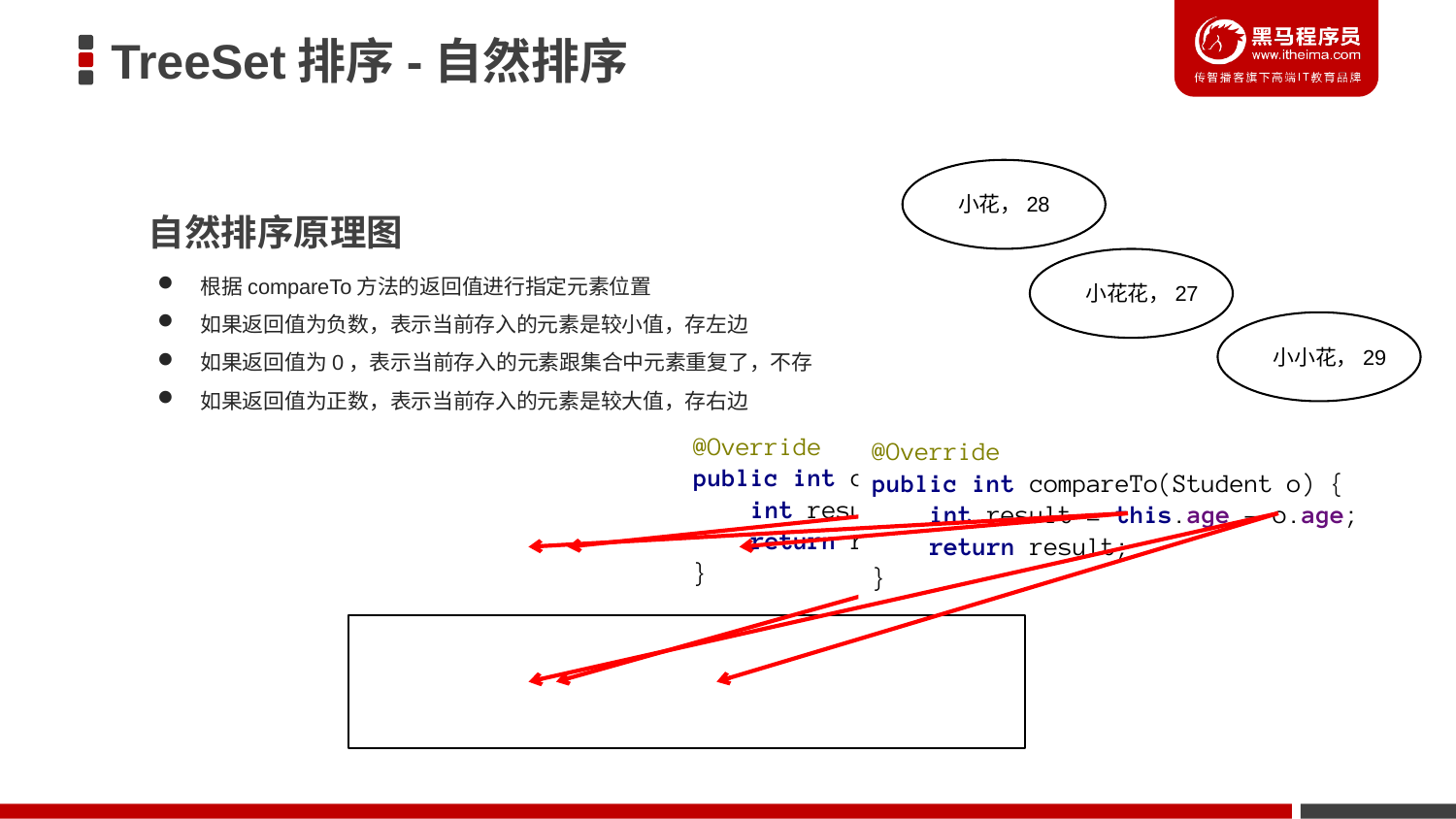

TreeSet排序-自然排序

小花，28
自然排序原理图

小花花，27
根据compareTo方法的返回值进行指定元素位置
如果返回值为负数，表示当前存入的元素是较小值，存左边
如果返回值为0，表示当前存入的元素跟集合中元素重复了，不存
如果返回值为正数，表示当前存入的元素是较大值，存右边

小小花，29
@Override
public int compareTo(Student o) {
    int result = this.age - o.age;
    return result;
}
@Override
public int compareTo(Student o) {
    int result = this.age - o.age;
    return result;
}